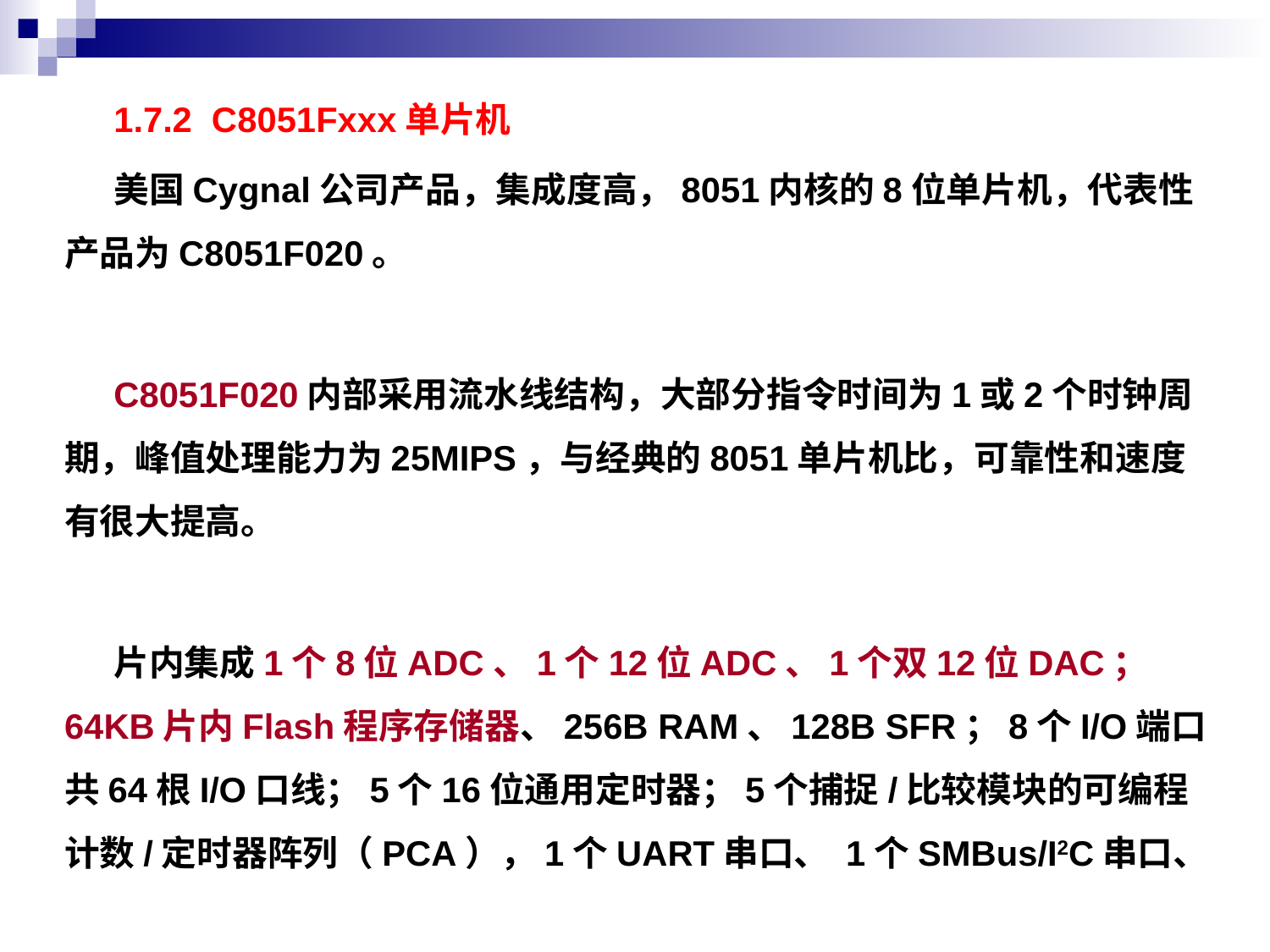

1.7.2  C8051Fxxx单片机
美国Cygnal公司产品，集成度高，8051内核的8位单片机，代表性产品为C8051F020。

C8051F020内部采用流水线结构，大部分指令时间为1或2个时钟周期，峰值处理能力为25MIPS，与经典的8051单片机比，可靠性和速度有很大提高。

片内集成1个8位ADC、1个12位ADC、1个双12位DAC；64KB片内Flash程序存储器、256B RAM、128B SFR；8个I/O端口共64根I/O口线；5个16位通用定时器；5个捕捉/比较模块的可编程计数/定时器阵列（PCA），1个UART串口、 1个SMBus/I2C串口、